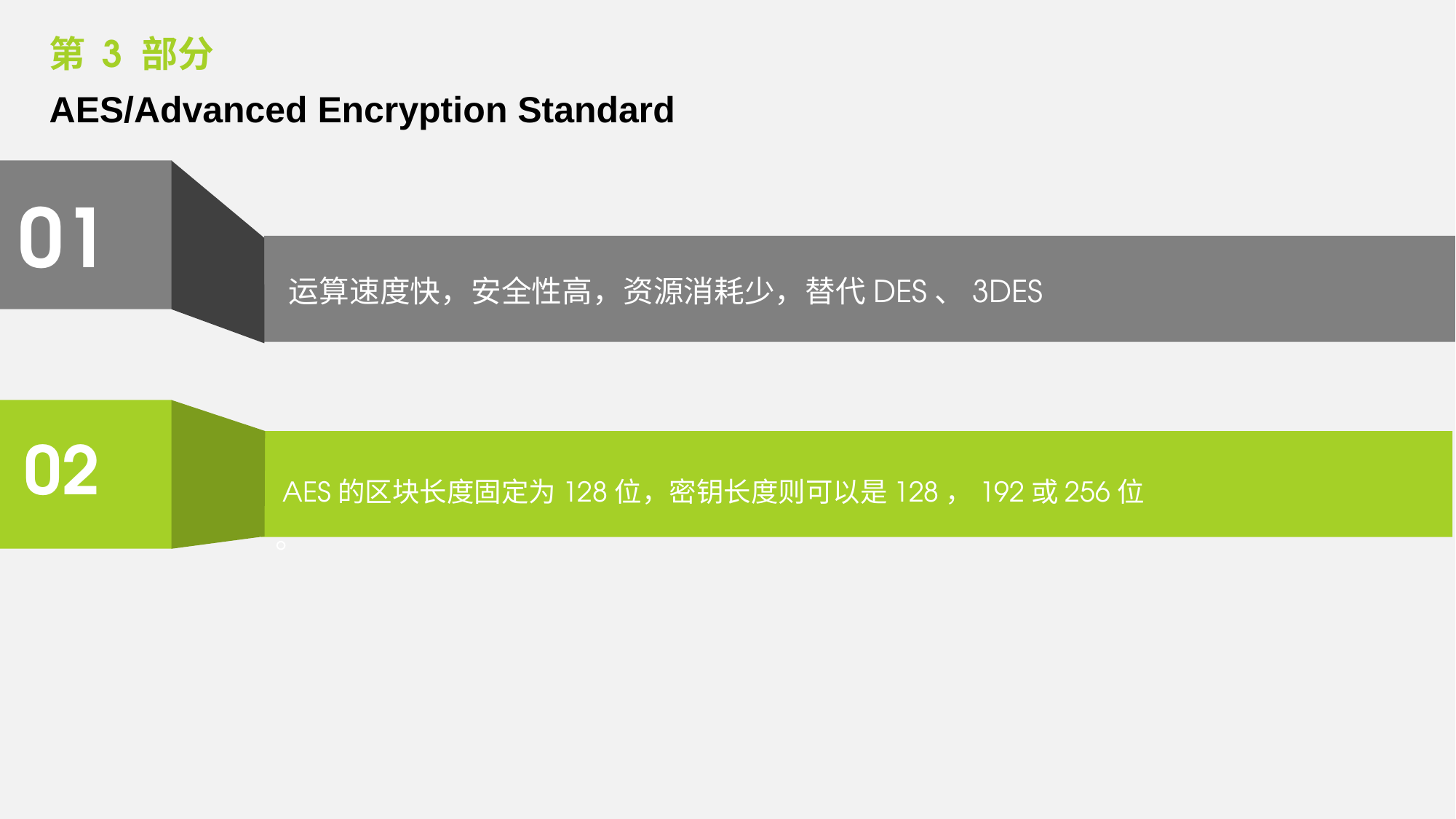

第 3 部分
AES/Advanced Encryption Standard

01

运算速度快，安全性高，资源消耗少，替代DES、3DES

02

 AES的区块长度固定为128位，密钥长度则可以是128，192或256位
。